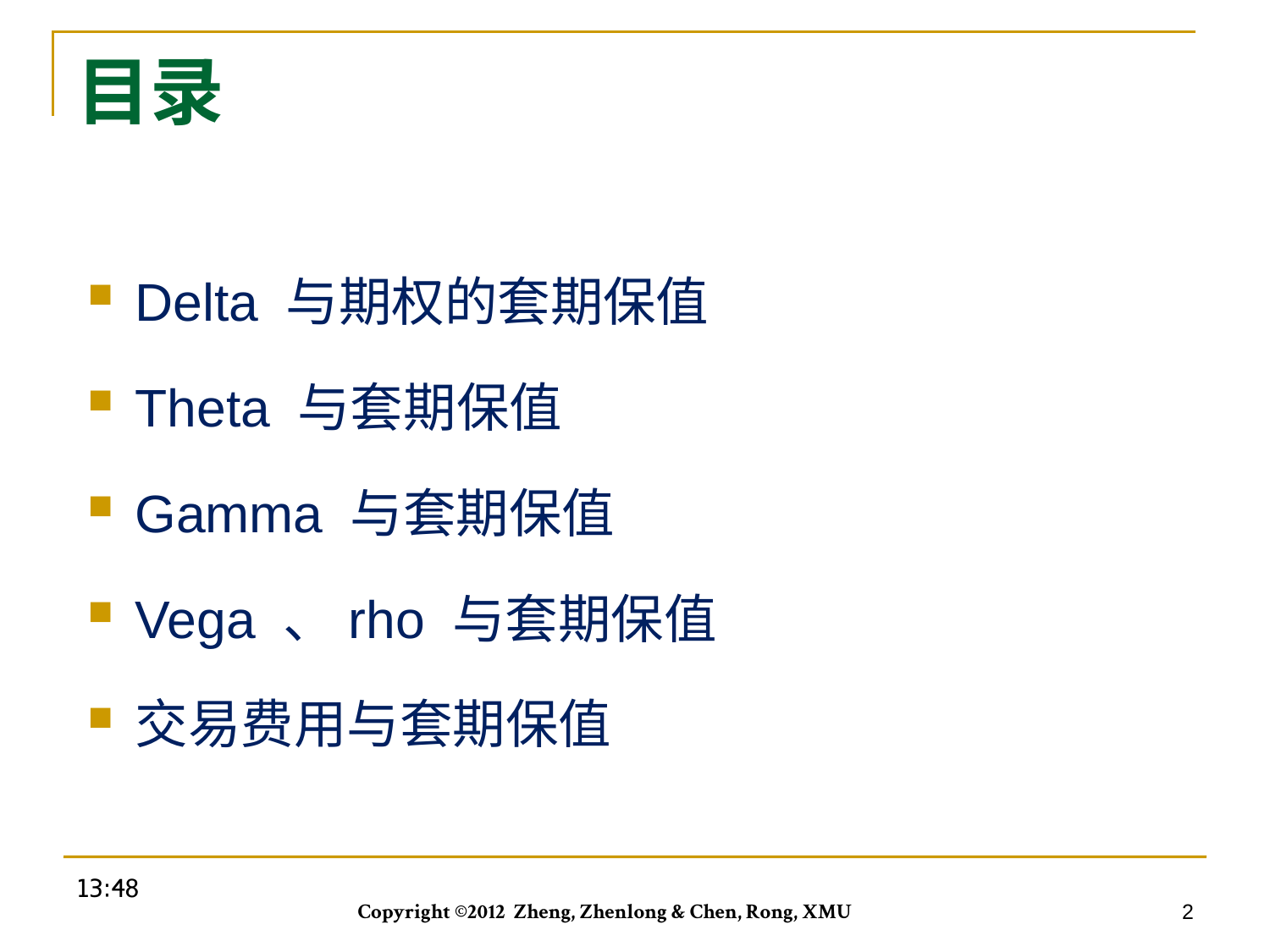

# 目录

Delta 与期权的套期保值
Theta 与套期保值
Gamma 与套期保值
Vega 、rho 与套期保值
交易费用与套期保值
13:48
2
Copyright ©2012  Zheng, Zhenlong & Chen, Rong, XMU